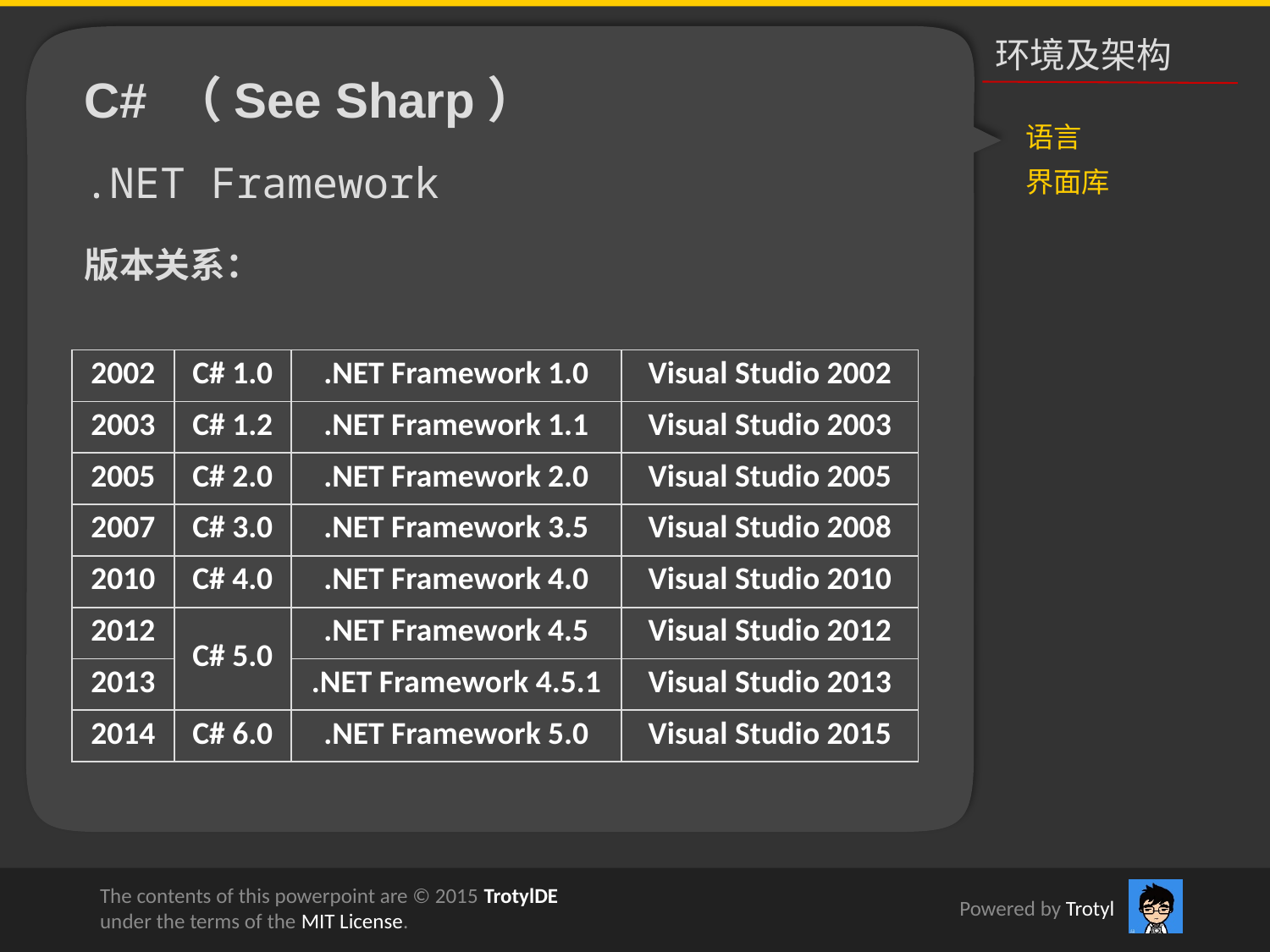

环境及架构
C# （See Sharp）
语言
界面库
.NET Framework
版本关系：
| 2002 | C# 1.0 | .NET Framework 1.0 | Visual Studio 2002 |
| --- | --- | --- | --- |
| 2003 | C# 1.2 | .NET Framework 1.1 | Visual Studio 2003 |
| 2005 | C# 2.0 | .NET Framework 2.0 | Visual Studio 2005 |
| 2007 | C# 3.0 | .NET Framework 3.5 | Visual Studio 2008 |
| 2010 | C# 4.0 | .NET Framework 4.0 | Visual Studio 2010 |
| 2012 | C# 5.0 | .NET Framework 4.5 | Visual Studio 2012 |
| 2013 |  | .NET Framework 4.5.1 | Visual Studio 2013 |
| 2014 | C# 6.0 | .NET Framework 5.0 | Visual Studio 2015 |